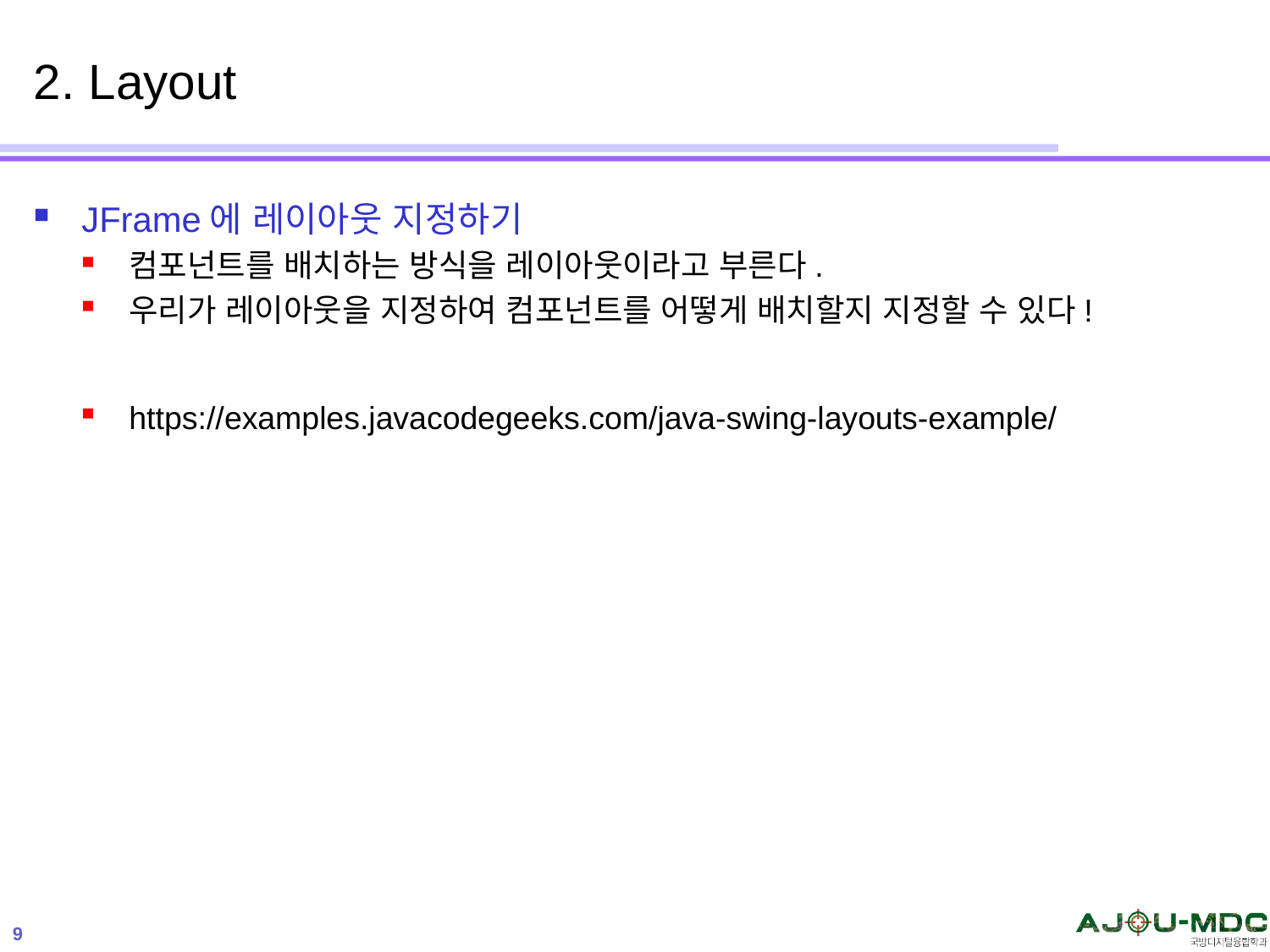

# 2. Layout
JFrame에 레이아웃 지정하기
컴포넌트를 배치하는 방식을 레이아웃이라고 부른다.
우리가 레이아웃을 지정하여 컴포넌트를 어떻게 배치할지 지정할 수 있다!

https://examples.javacodegeeks.com/java-swing-layouts-example/
9